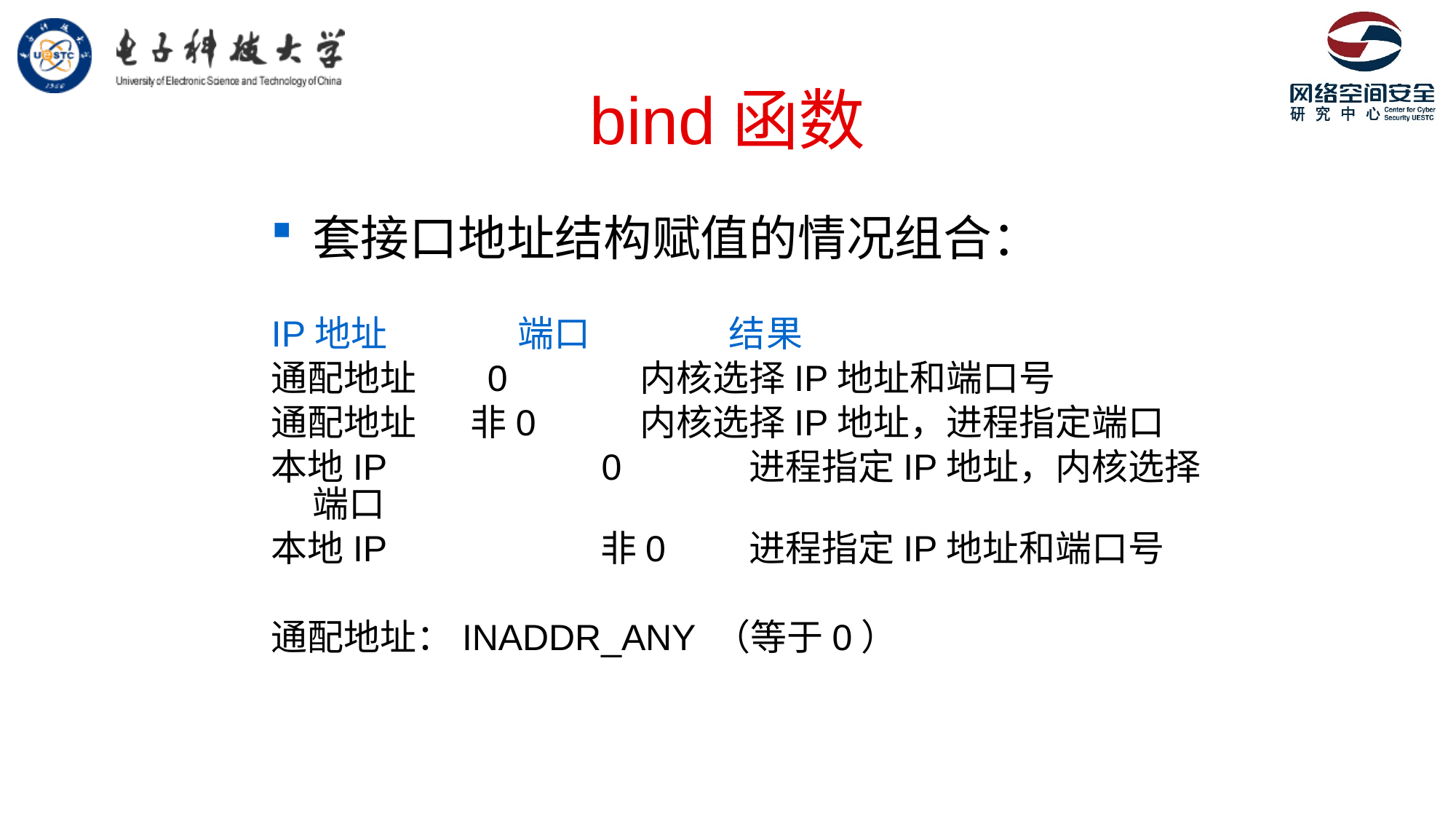

# bind函数
套接口地址结构赋值的情况组合：

IP地址                端口                 结果
通配地址	       0		内核选择IP地址和端口号
通配地址	      非0	内核选择IP地址，进程指定端口
本地IP		       0		进程指定IP地址，内核选择端口
本地IP		      非0	进程指定IP地址和端口号

通配地址：INADDR_ANY （等于0）